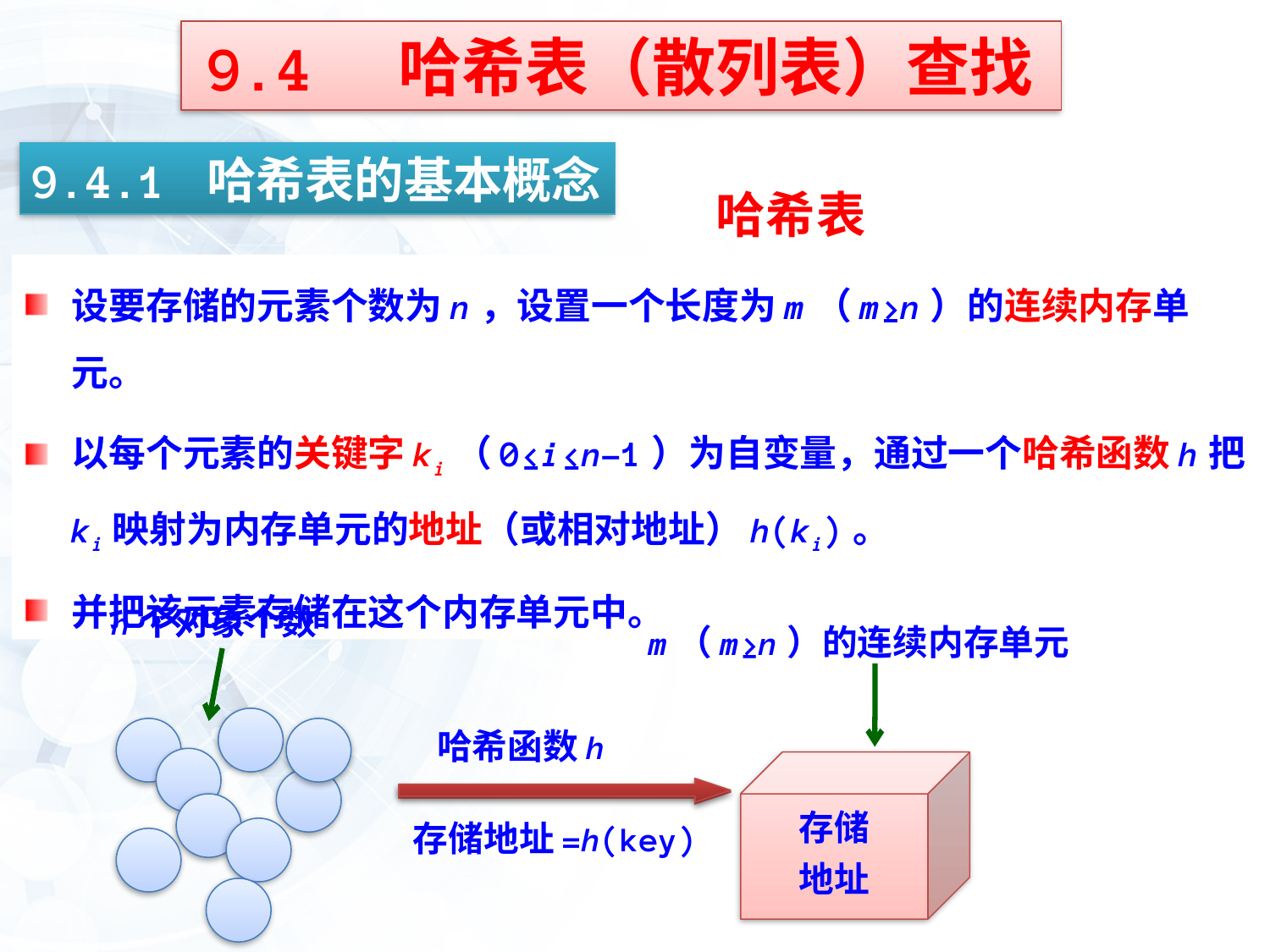

9.4  哈希表（散列表）查找
9.4.1 哈希表的基本概念
哈希表
设要存储的元素个数为n，设置一个长度为m（m≥n）的连续内存单元。
以每个元素的关键字ki（0≤i≤n-1）为自变量，通过一个哈希函数h把ki映射为内存单元的地址（或相对地址）h(ki)。
并把该元素存储在这个内存单元中。
n个对象个数
m（m≥n）的连续内存单元

哈希函数h

存储
地址

存储地址=h(key)